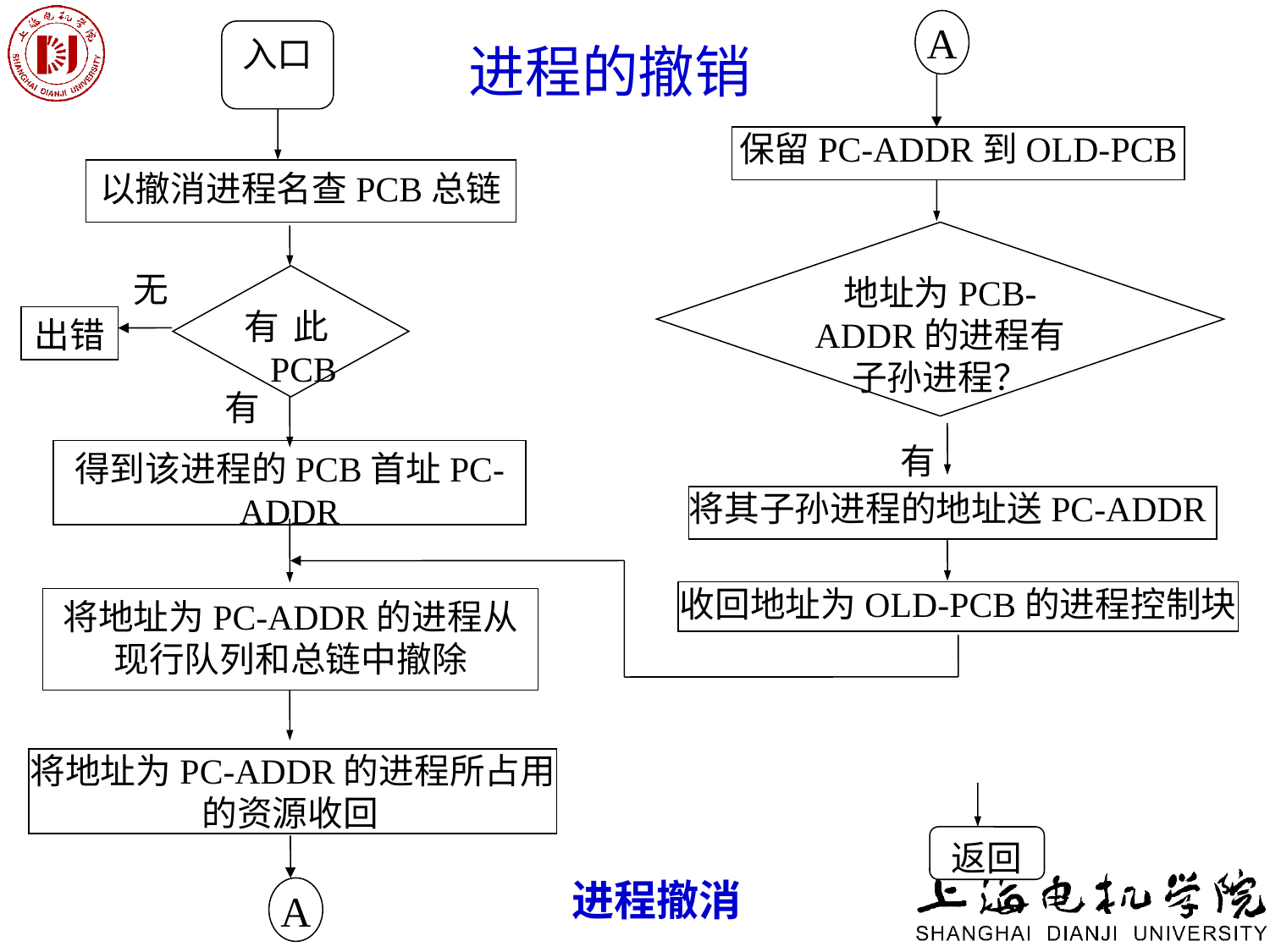

A
入口

保留PC-ADDR到OLD-PCB
以撤消进程名查PCB总链

地址为PCB-ADDR的进程有子孙进程？

有此PCB
无
出错

有

有
得到该进程的PCB首址PC-ADDR
将其子孙进程的地址送PC-ADDR

收回地址为OLD-PCB的进程控制块
将地址为PC-ADDR的进程从现行队列和总链中撤除

将地址为PC-ADDR的进程所占用的资源收回

返回

进程撤消
A
# 进程的撤销